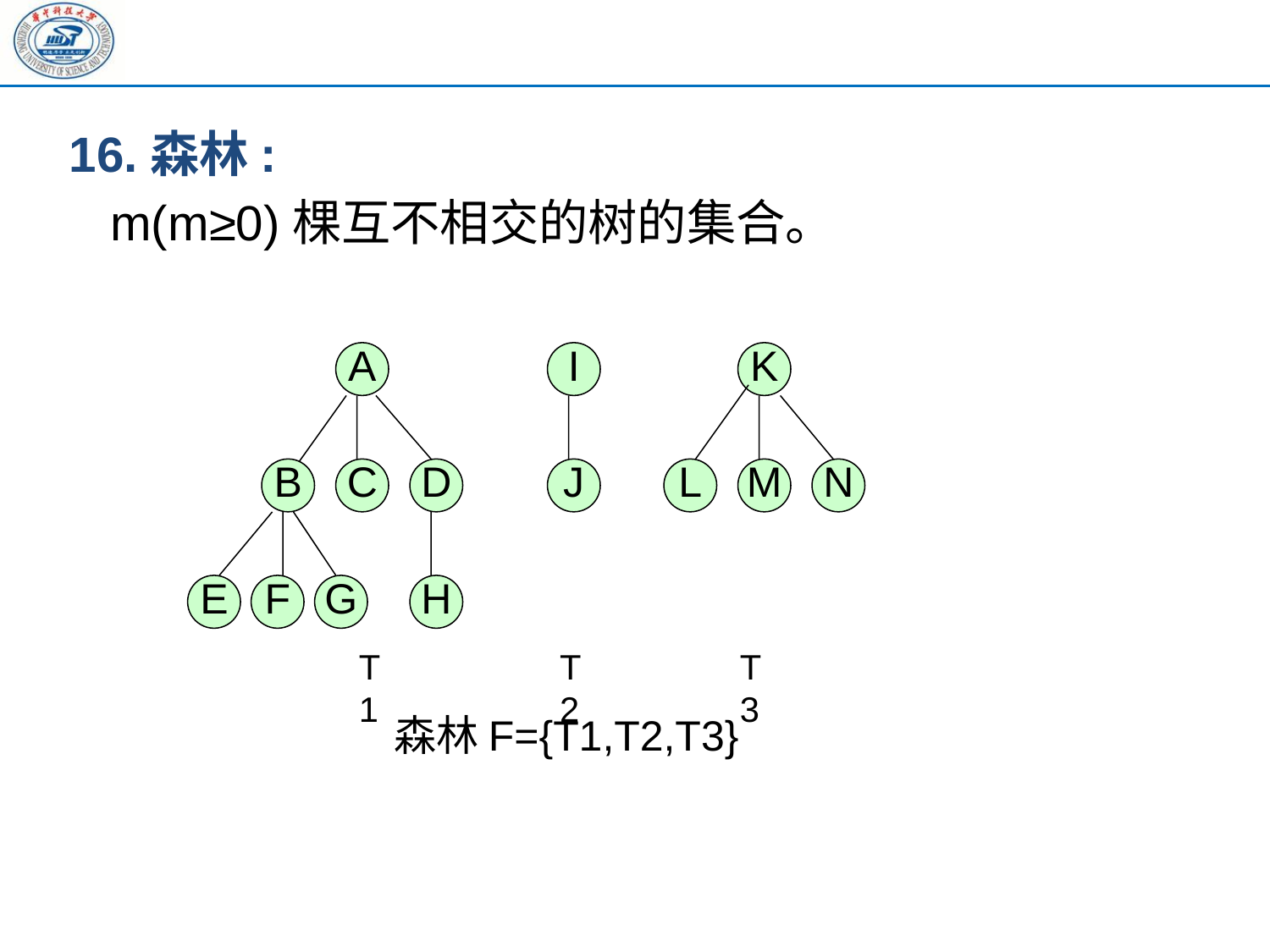

16.森林:
   m(m≥0)棵互不相交的树的集合。
A
I
K

B
C
D
J
L
M
N

E
F
G
H
T1
T2
T3
森林F={T1,T2,T3}